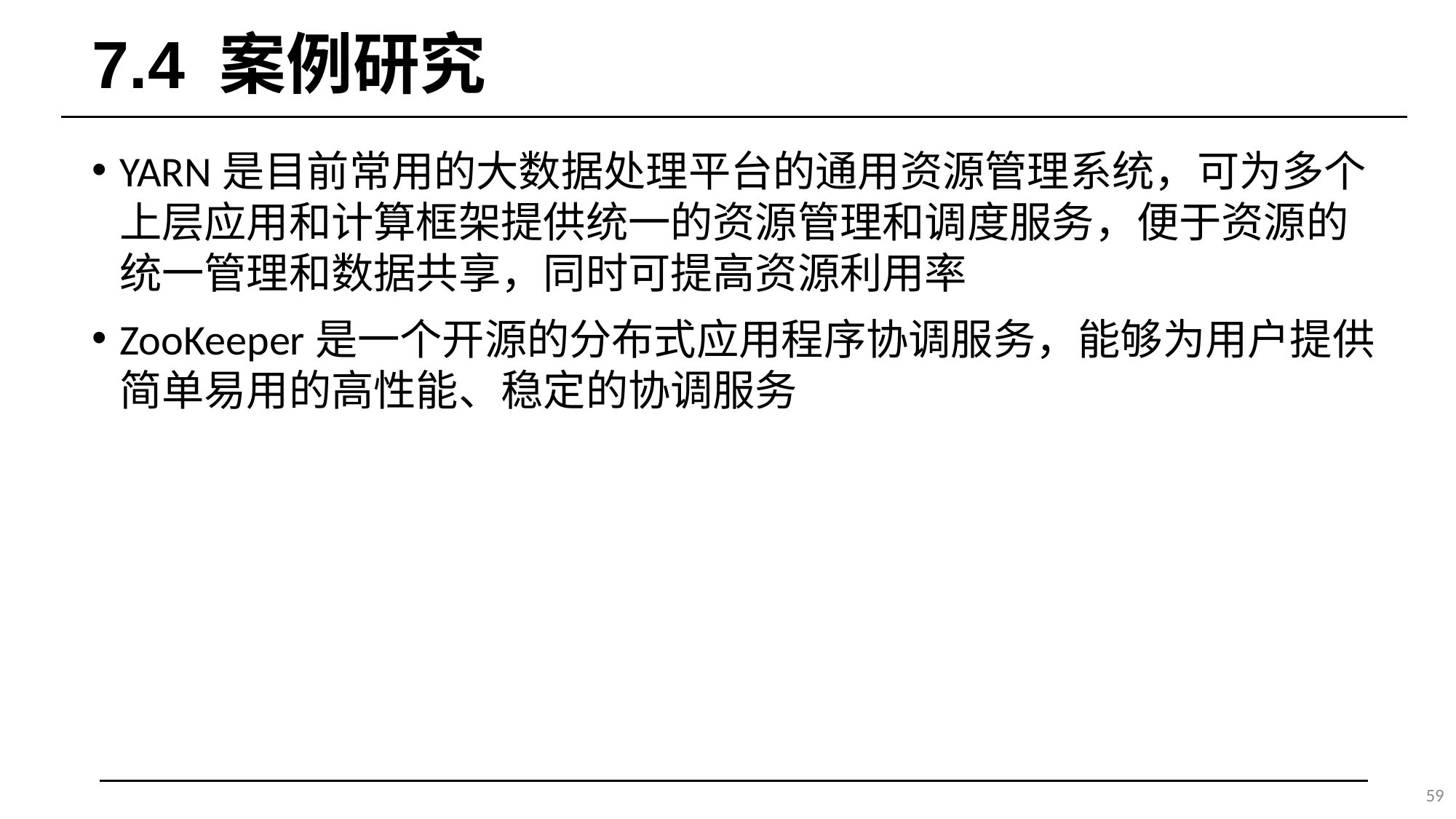

# 7.4 案例研究
YARN是目前常用的大数据处理平台的通用资源管理系统，可为多个上层应用和计算框架提供统一的资源管理和调度服务，便于资源的统一管理和数据共享，同时可提高资源利用率
ZooKeeper是一个开源的分布式应用程序协调服务，能够为用户提供简单易用的高性能、稳定的协调服务
59